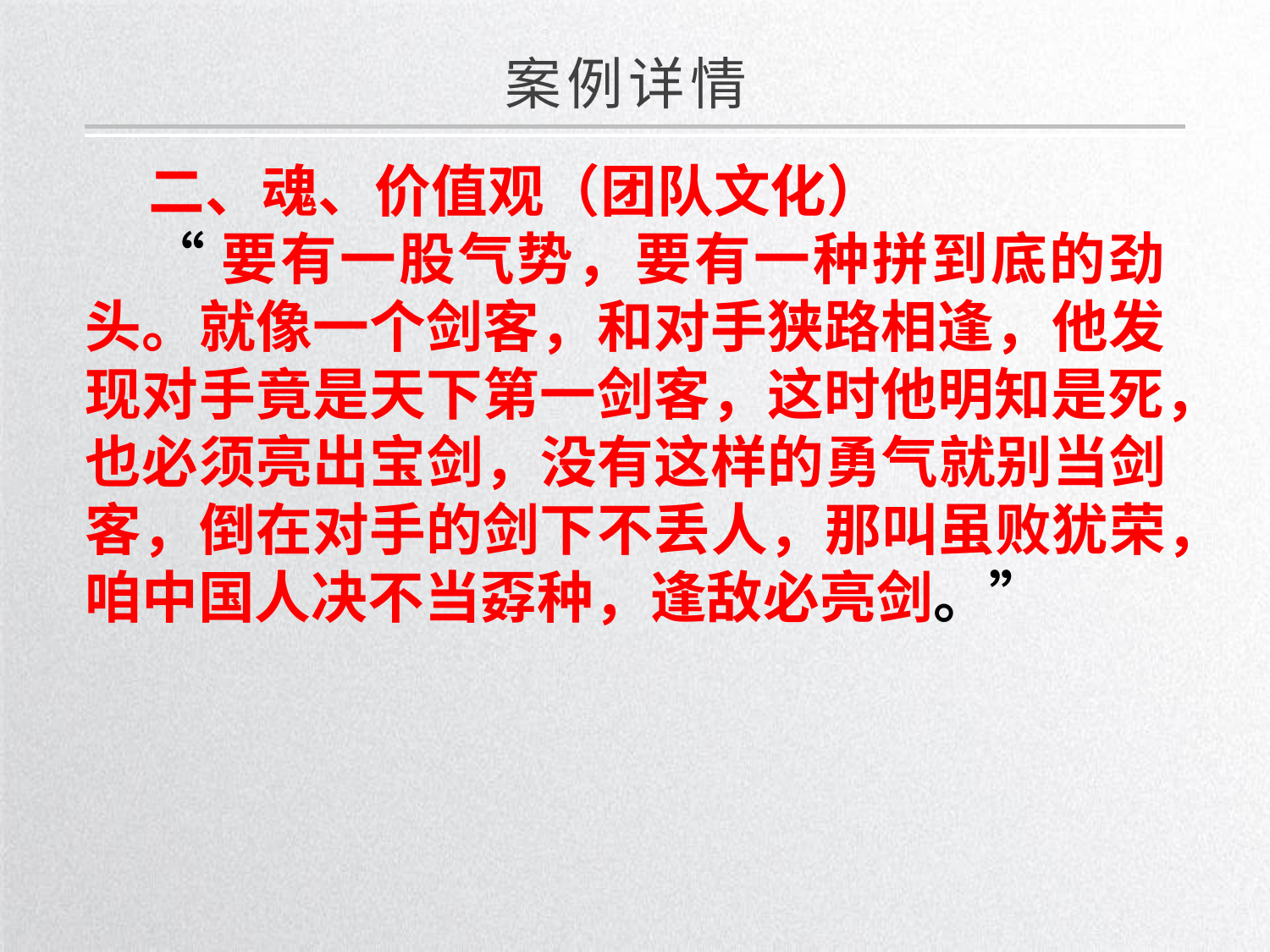

案例详情
二、魂、价值观（团队文化）
“要有一股气势，要有一种拼到底的劲头。就像一个剑客，和对手狭路相逢，他发现对手竟是天下第一剑客，这时他明知是死，也必须亮出宝剑，没有这样的勇气就别当剑客，倒在对手的剑下不丢人，那叫虽败犹荣，咱中国人决不当孬种，逢敌必亮剑。”